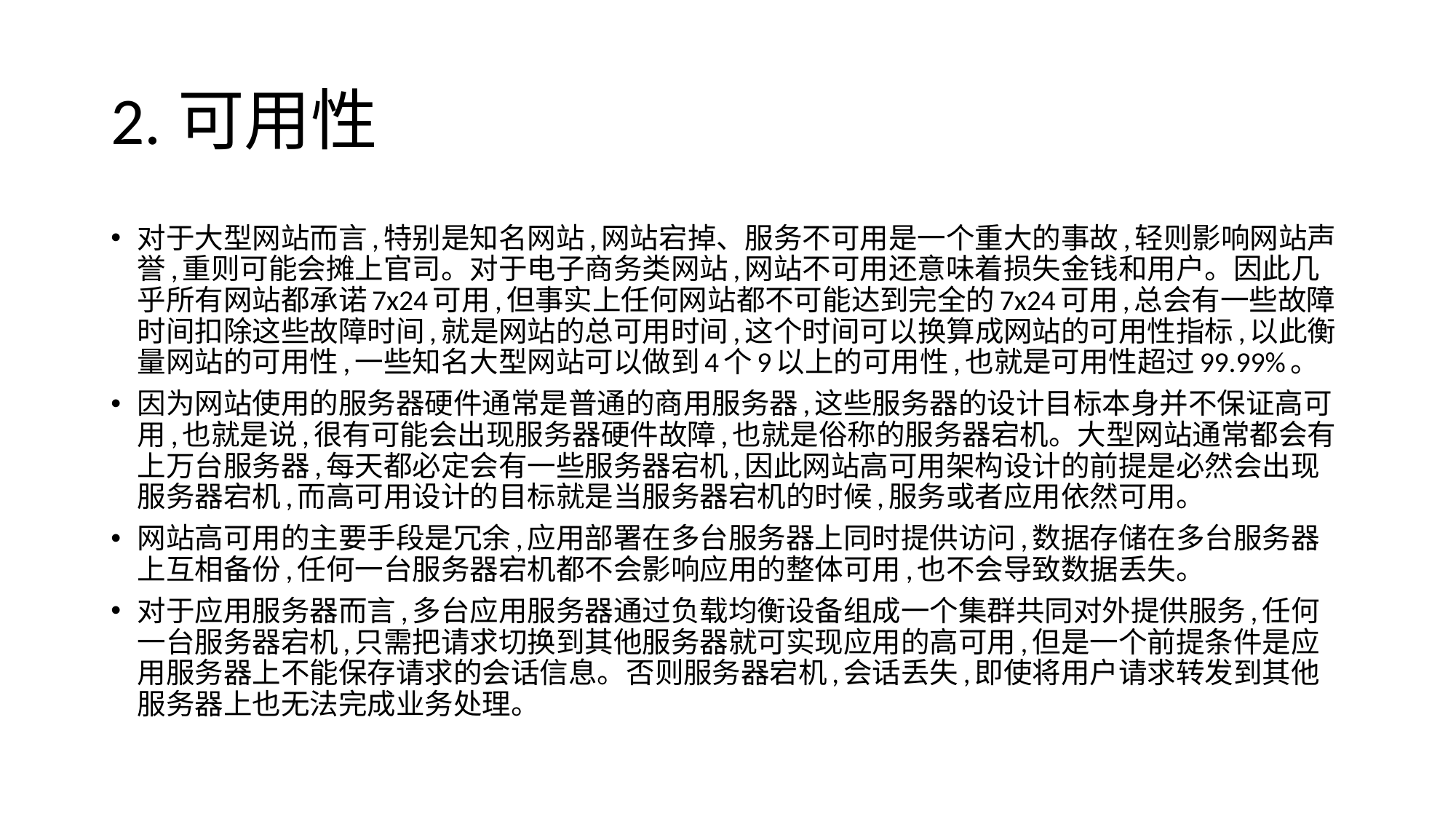

# 2.可用性
对于大型网站而言,特别是知名网站,网站宕掉、服务不可用是一个重大的事故,轻则影响网站声誉,重则可能会摊上官司。对于电子商务类网站,网站不可用还意味着损失金钱和用户。因此几乎所有网站都承诺7x24可用,但事实上任何网站都不可能达到完全的7x24可用,总会有一些故障时间扣除这些故障时间,就是网站的总可用时间,这个时间可以换算成网站的可用性指标,以此衡量网站的可用性,一些知名大型网站可以做到4个9以上的可用性,也就是可用性超过99.99%。
因为网站使用的服务器硬件通常是普通的商用服务器,这些服务器的设计目标本身并不保证高可用,也就是说,很有可能会出现服务器硬件故障,也就是俗称的服务器宕机。大型网站通常都会有上万台服务器,每天都必定会有一些服务器宕机,因此网站高可用架构设计的前提是必然会出现服务器宕机,而高可用设计的目标就是当服务器宕机的时候,服务或者应用依然可用。
网站高可用的主要手段是冗余,应用部署在多台服务器上同时提供访问,数据存储在多台服务器上互相备份,任何一台服务器宕机都不会影响应用的整体可用,也不会导致数据丢失。
对于应用服务器而言,多台应用服务器通过负载均衡设备组成一个集群共同对外提供服务,任何一台服务器宕机,只需把请求切换到其他服务器就可实现应用的高可用,但是一个前提条件是应用服务器上不能保存请求的会话信息。否则服务器宕机,会话丢失,即使将用户请求转发到其他服务器上也无法完成业务处理。